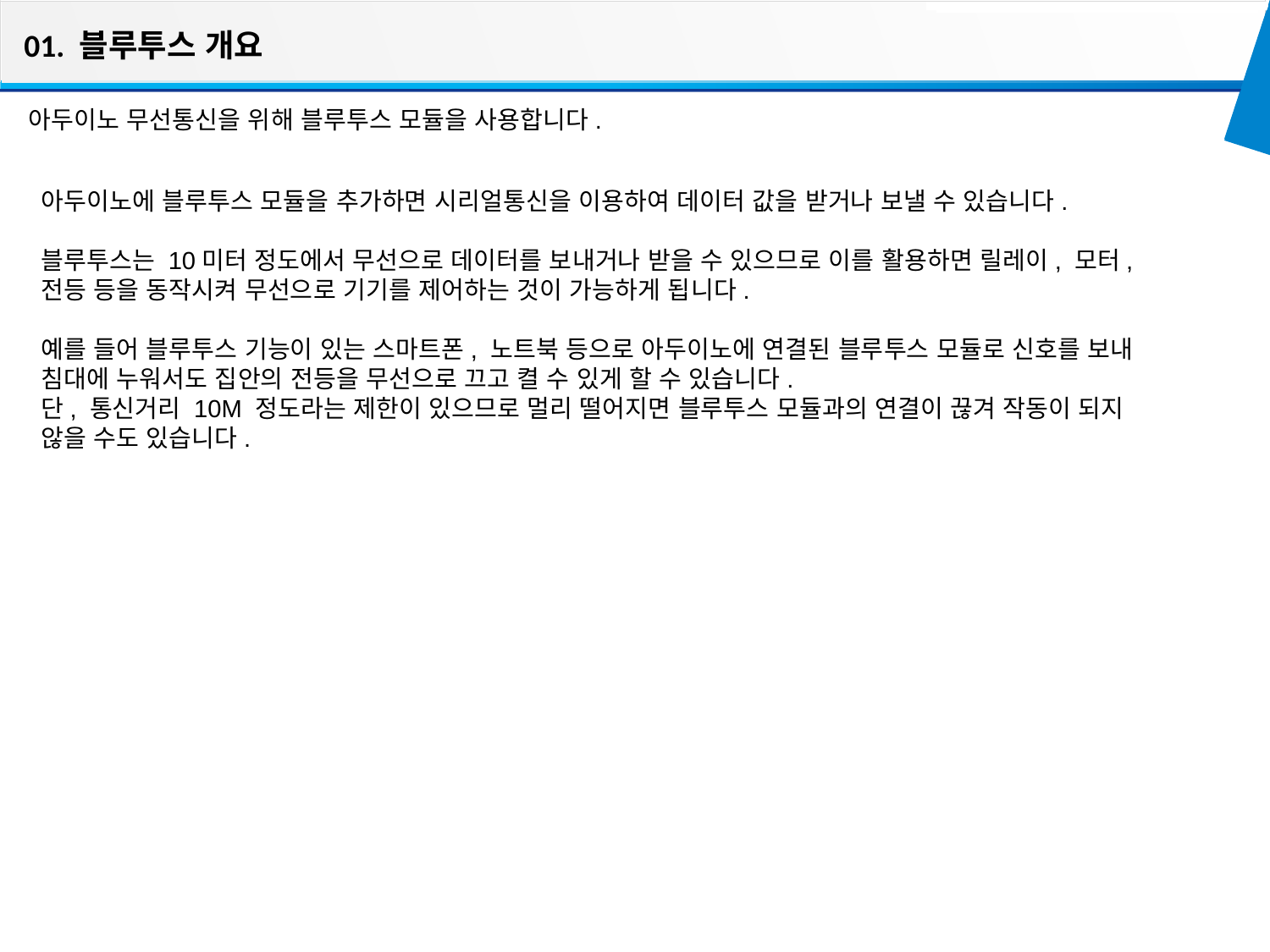

01. 블루투스 개요

아두이노 무선통신을 위해 블루투스 모듈을 사용합니다.
아두이노에 블루투스 모듈을 추가하면 시리얼통신을 이용하여 데이터 값을 받거나 보낼 수 있습니다.

블루투스는 10미터 정도에서 무선으로 데이터를 보내거나 받을 수 있으므로 이를 활용하면 릴레이, 모터, 전등 등을 동작시켜 무선으로 기기를 제어하는 것이 가능하게 됩니다.

예를 들어 블루투스 기능이 있는 스마트폰, 노트북 등으로 아두이노에 연결된 블루투스 모듈로 신호를 보내 침대에 누워서도 집안의 전등을 무선으로 끄고 켤 수 있게 할 수 있습니다.
단, 통신거리 10M 정도라는 제한이 있으므로 멀리 떨어지면 블루투스 모듈과의 연결이 끊겨 작동이 되지 않을 수도 있습니다.